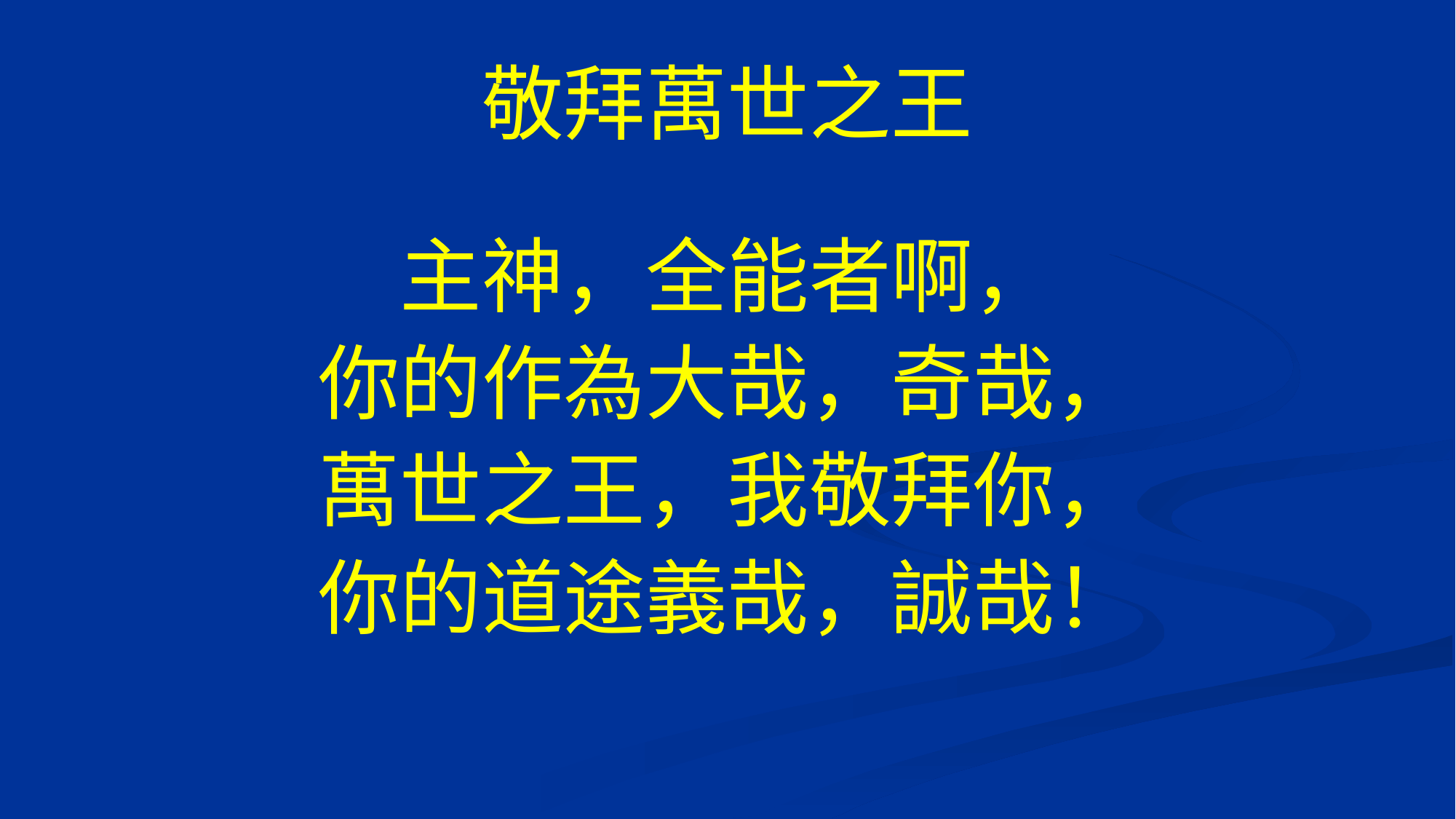

# 敬拜萬世之王
主神，全能者啊，
你的作為大哉，奇哉，
萬世之王，我敬拜你，
你的道途義哉，誠哉！